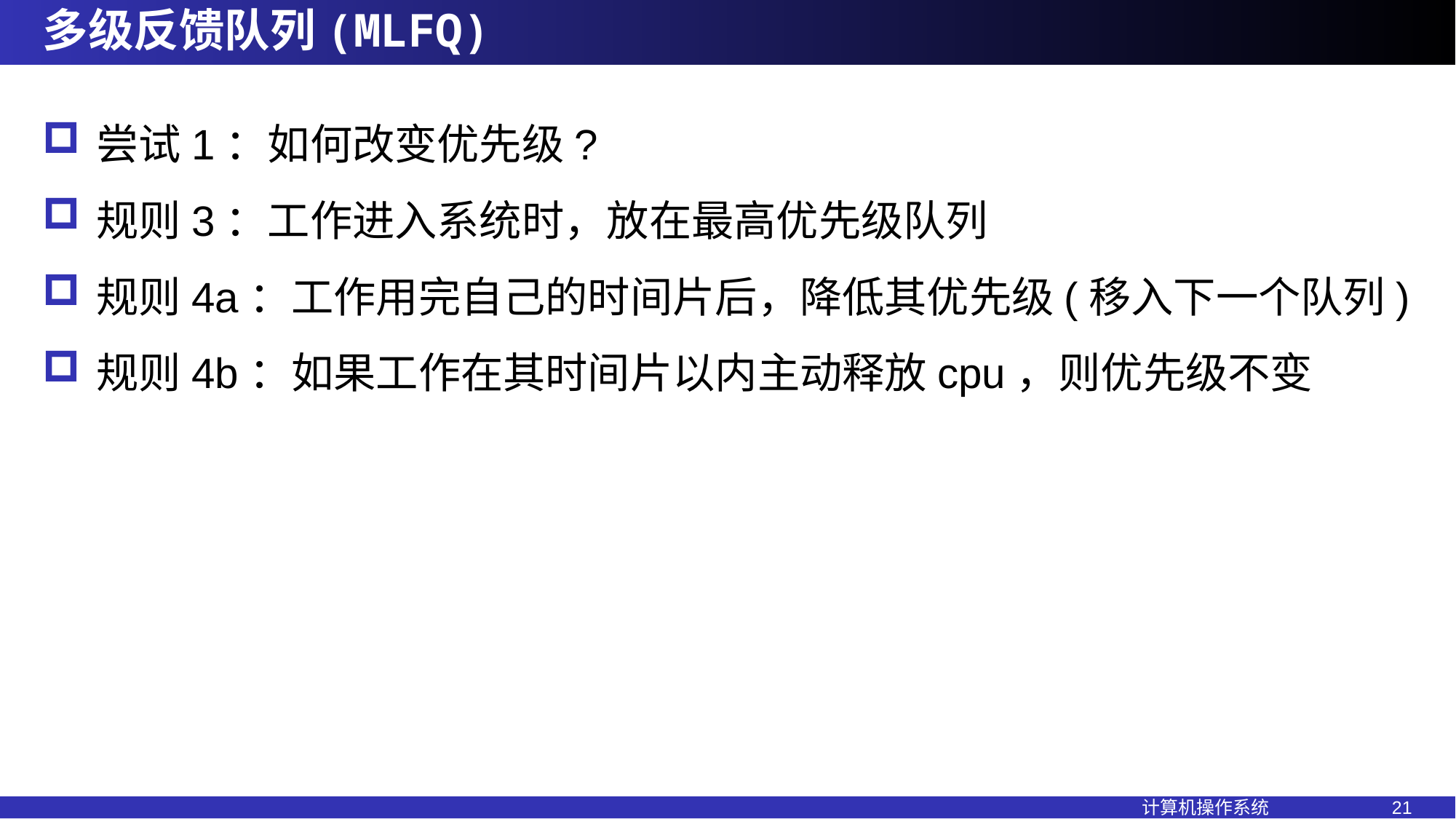

# 多级反馈队列(MLFQ)
尝试1：如何改变优先级?
规则3：工作进入系统时，放在最高优先级队列
规则4a：工作用完自己的时间片后，降低其优先级(移入下一个队列)
规则4b：如果工作在其时间片以内主动释放cpu，则优先级不变
计算机操作系统                     21